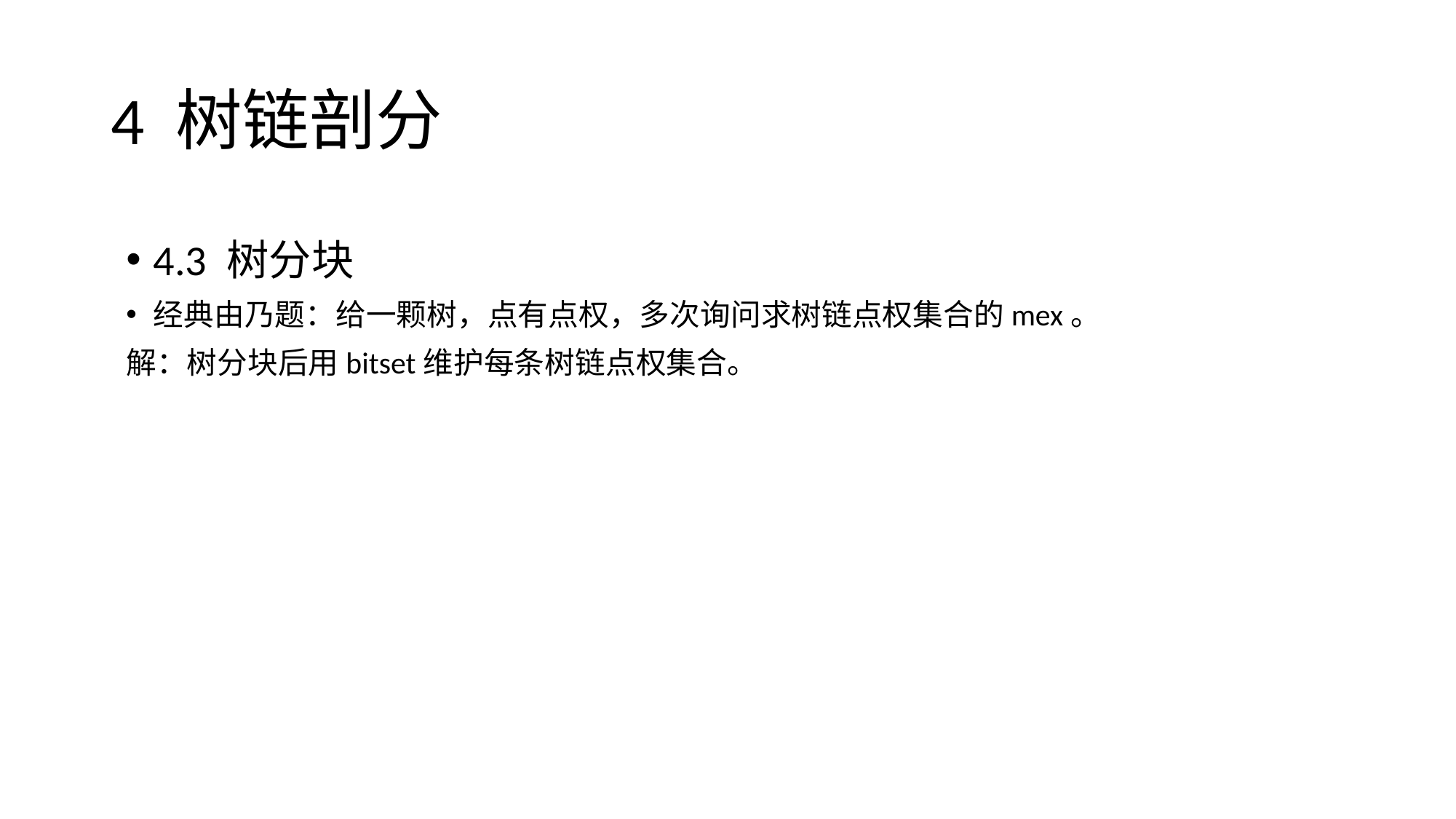

# 4 树链剖分

4.3 树分块
经典由乃题：给一颗树，点有点权，多次询问求树链点权集合的mex。
解：树分块后用bitset维护每条树链点权集合。